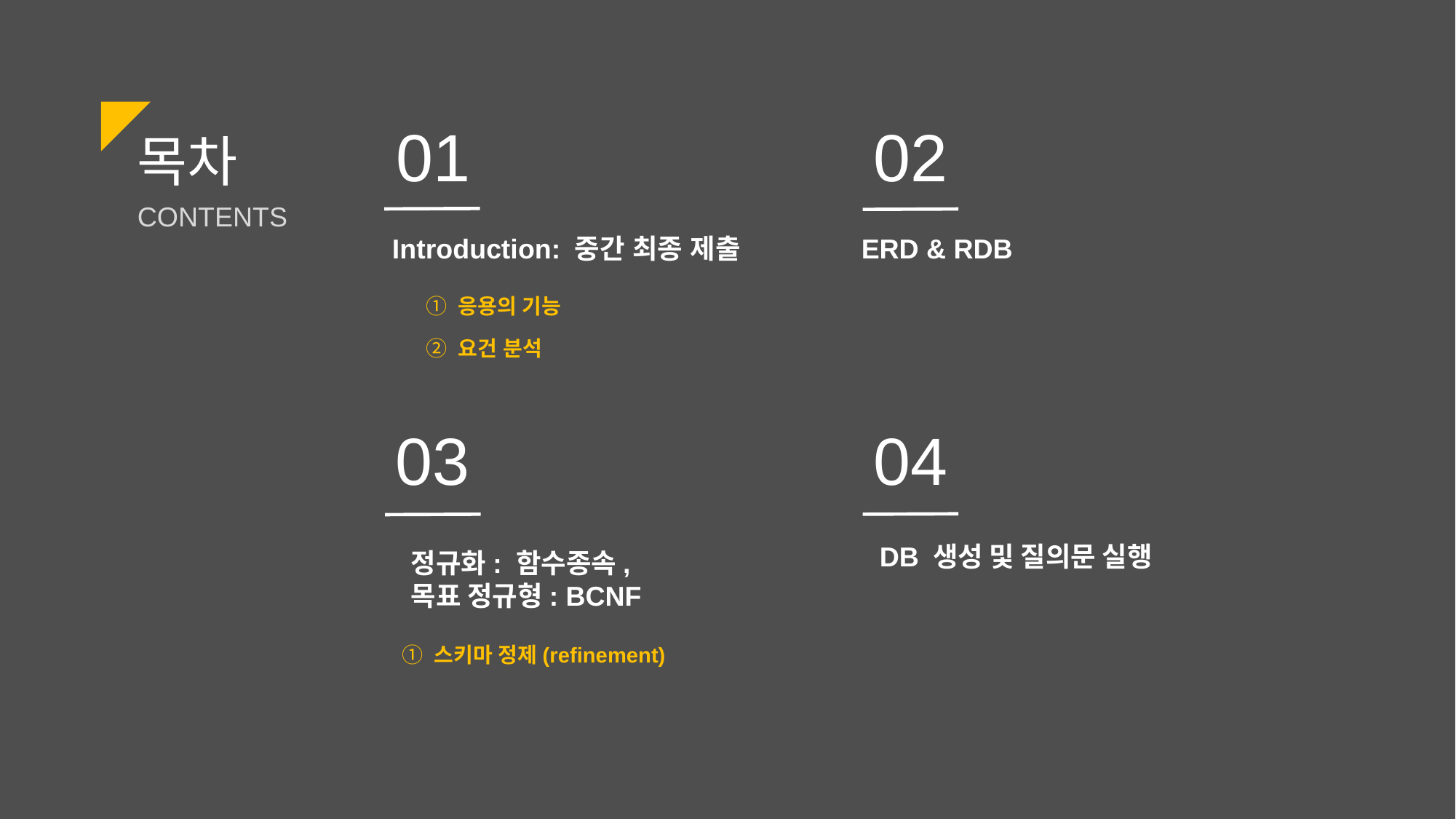

01
02
목차
CONTENTS
Introduction: 중간 최종 제출
ERD & RDB
① 응용의 기능

② 요건 분석
03
04
DB 생성 및 질의문 실행
정규화: 함수종속,
목표 정규형: BCNF
① 스키마 정제(refinement)